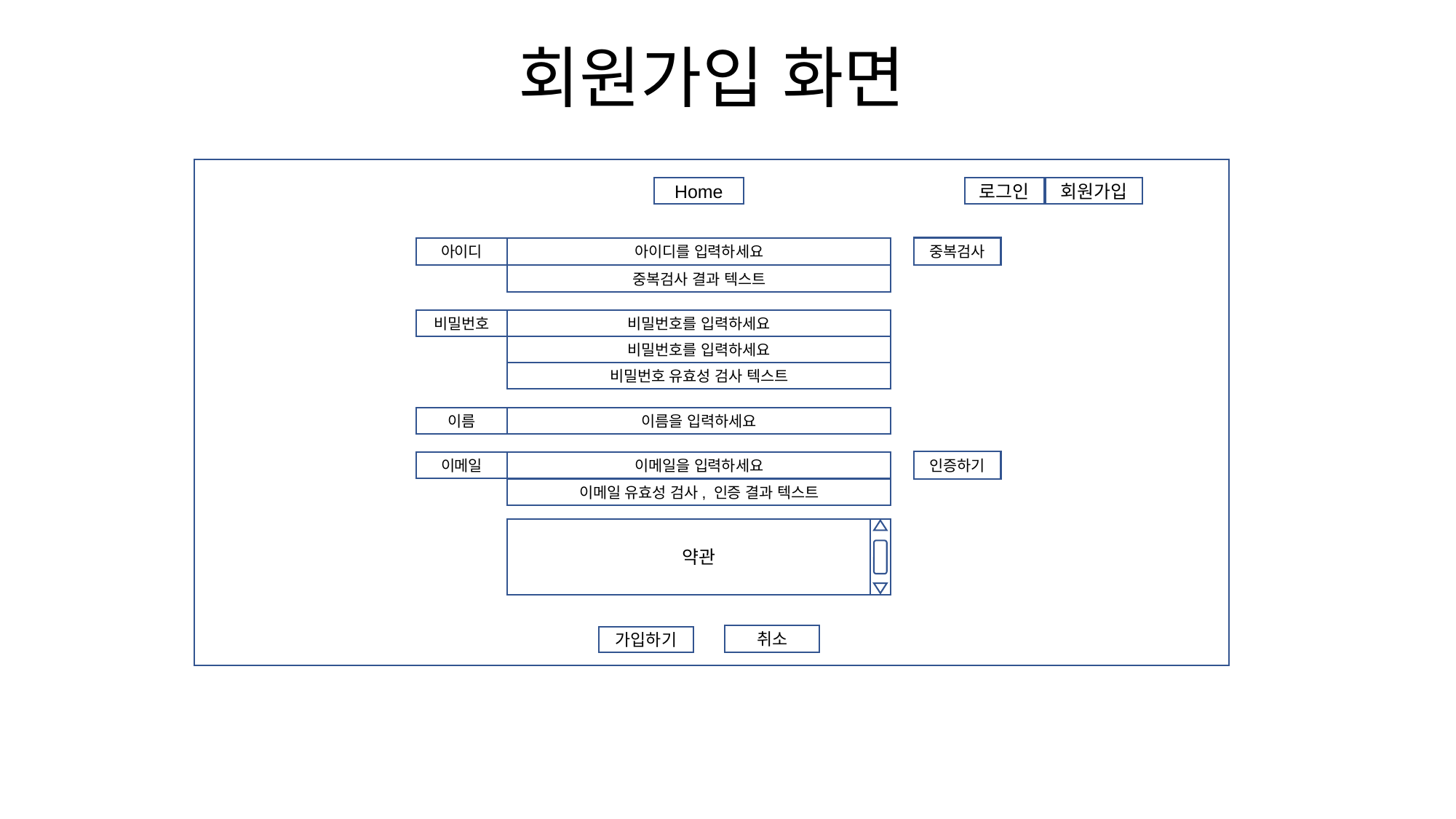

# 회원가입 화면

로그인
Home
회원가입
중복검사
아이디를 입력하세요
아이디
중복검사 결과 텍스트
비밀번호를 입력하세요
비밀번호
비밀번호를 입력하세요
비밀번호 유효성 검사 텍스트
이름을 입력하세요
이름
인증하기
이메일을 입력하세요
이메일
이메일 유효성 검사, 인증 결과 텍스트
약관

취소
가입하기